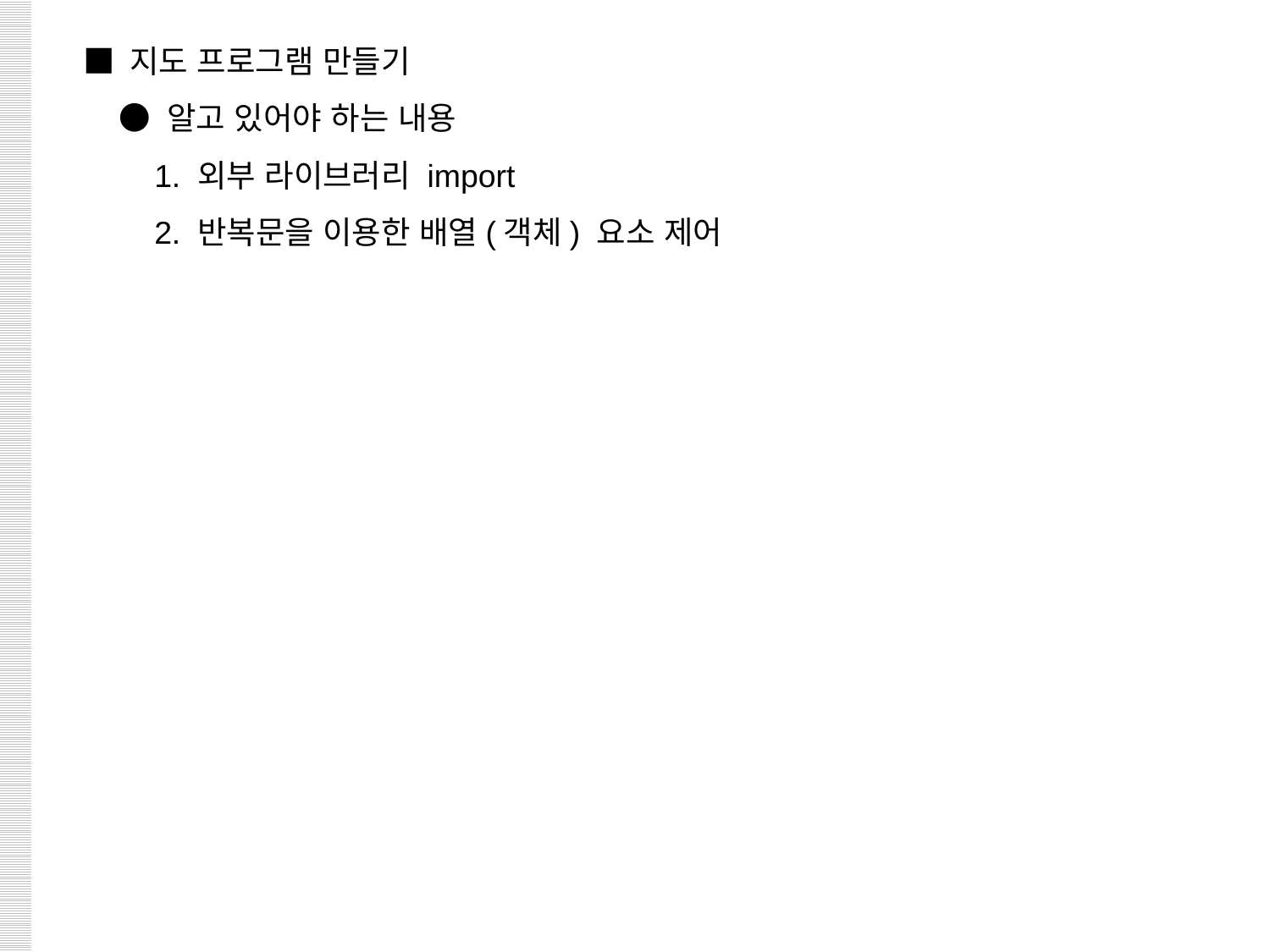

■ 지도 프로그램 만들기
    ● 알고 있어야 하는 내용
        1. 외부 라이브러리 import
        2. 반복문을 이용한 배열(객체) 요소 제어